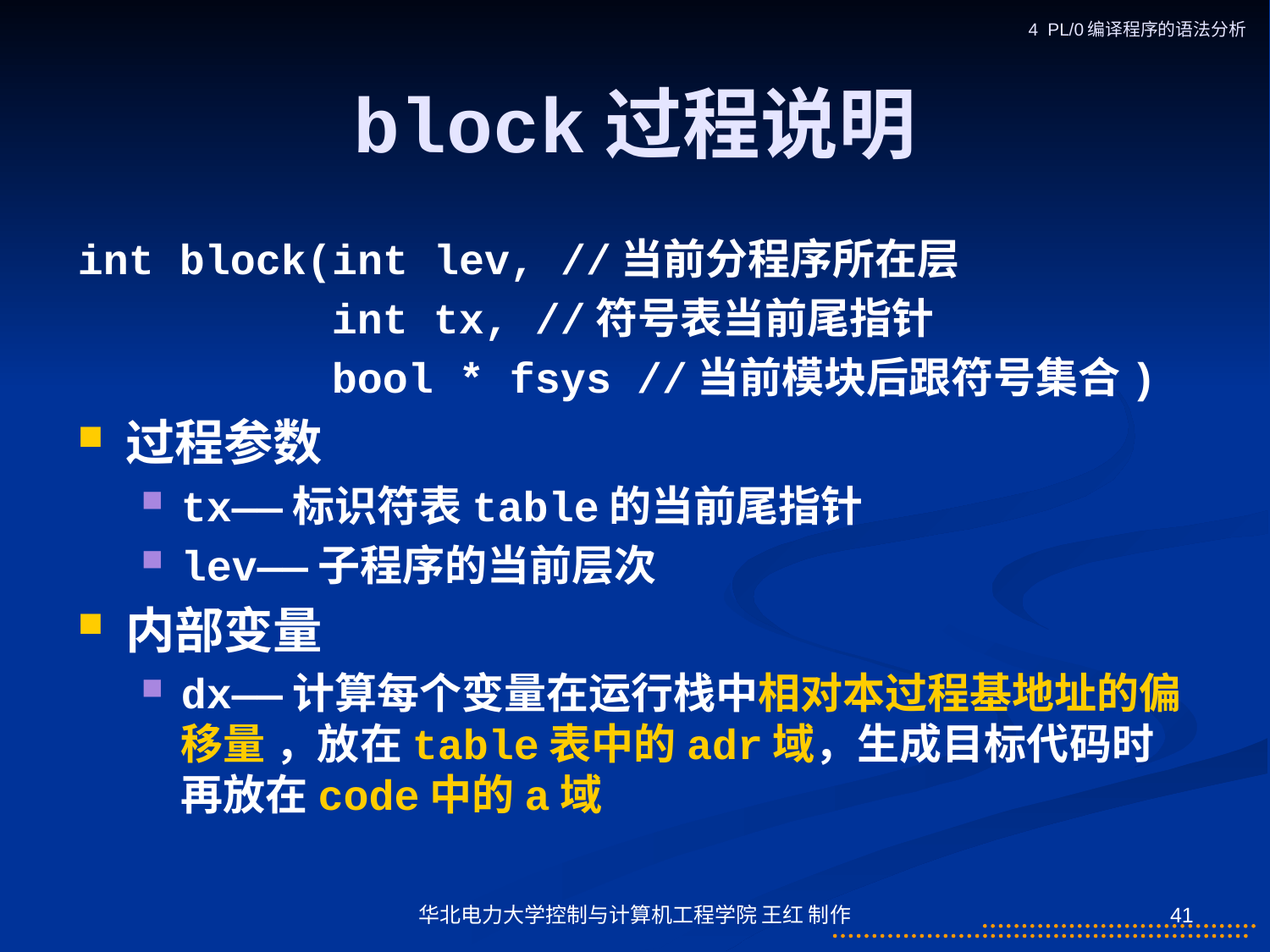

4  PL/0编译程序的语法分析
# block过程说明
int block(int lev, //当前分程序所在层
          int tx, //符号表当前尾指针
          bool * fsys //当前模块后跟符号集合)
过程参数
tx——标识符表table的当前尾指针
lev——子程序的当前层次
内部变量
dx——计算每个变量在运行栈中相对本过程基地址的偏移量 ，放在table表中的adr域，生成目标代码时再放在code中的a域
华北电力大学控制与计算机工程学院 王红 制作
41